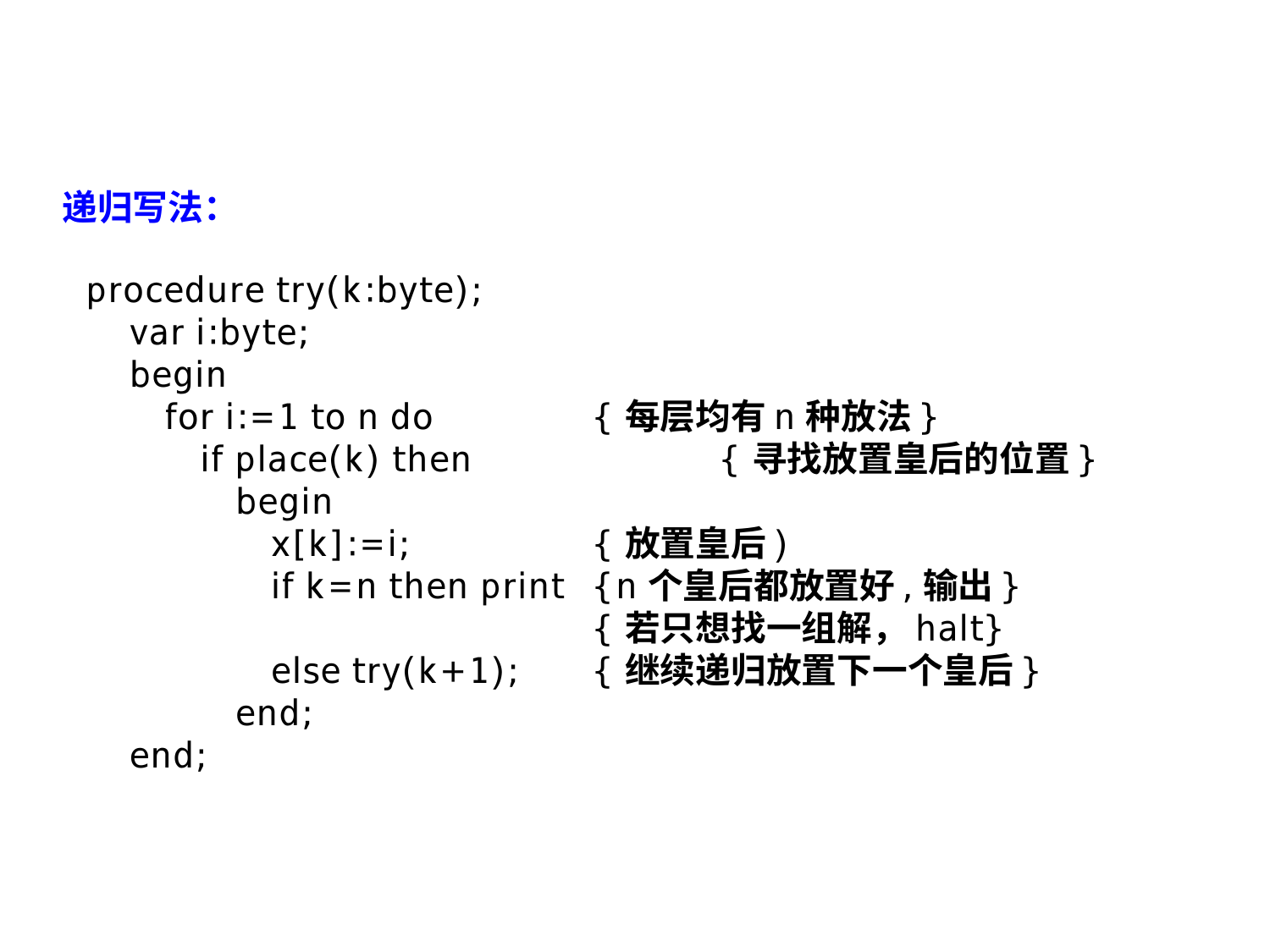

N皇后问题
递归写法：
procedure try(k:byte);
　var i:byte;
　begin
　　for i:=1 to n do		{每层均有n种放法}
　　　if place(k) then 		{寻找放置皇后的位置}
　　　　begin
　　　　　x[k]:=i; 		{放置皇后)
　　　　　if k=n then print 	{n个皇后都放置好,输出}
				{若只想找一组解，halt}
　　　　　else try(k+1);	{继续递归放置下一个皇后}
　　　　end;
　end;